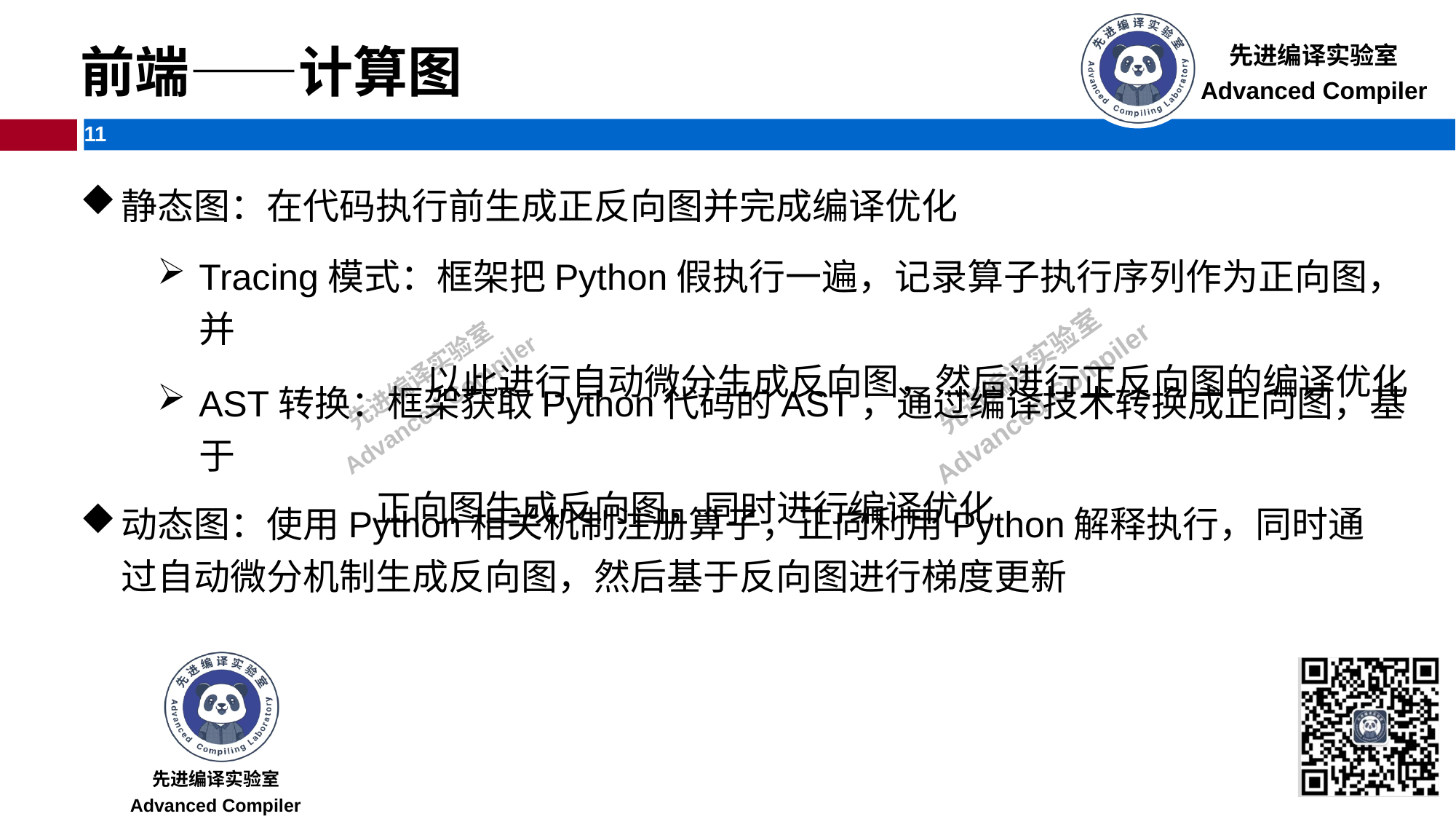

前端——计算图
静态图：在代码执行前生成正反向图并完成编译优化
Tracing模式：框架把Python假执行一遍，记录算子执行序列作为正向图，并
		     以此进行自动微分生成反向图，然后进行正反向图的编译优化
AST转换：框架获取Python代码的AST，通过编译技术转换成正向图，基于
		正向图生成反向图，同时进行编译优化
动态图：使用Python相关机制注册算子，正向利用Python解释执行，同时通过自动微分机制生成反向图，然后基于反向图进行梯度更新